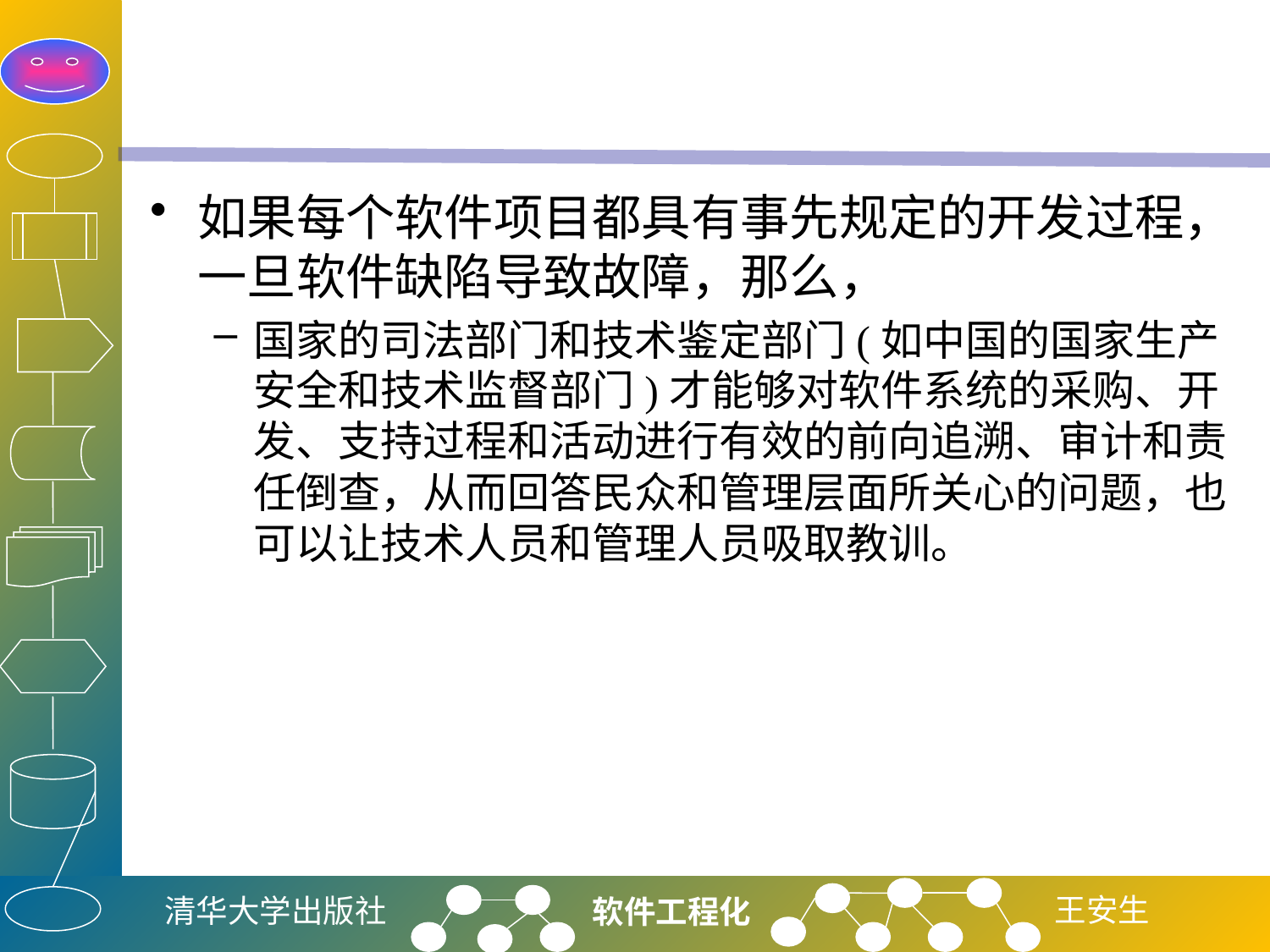

#
如果每个软件项目都具有事先规定的开发过程，一旦软件缺陷导致故障，那么，
国家的司法部门和技术鉴定部门(如中国的国家生产安全和技术监督部门)才能够对软件系统的采购、开发、支持过程和活动进行有效的前向追溯、审计和责任倒查，从而回答民众和管理层面所关心的问题，也可以让技术人员和管理人员吸取教训。